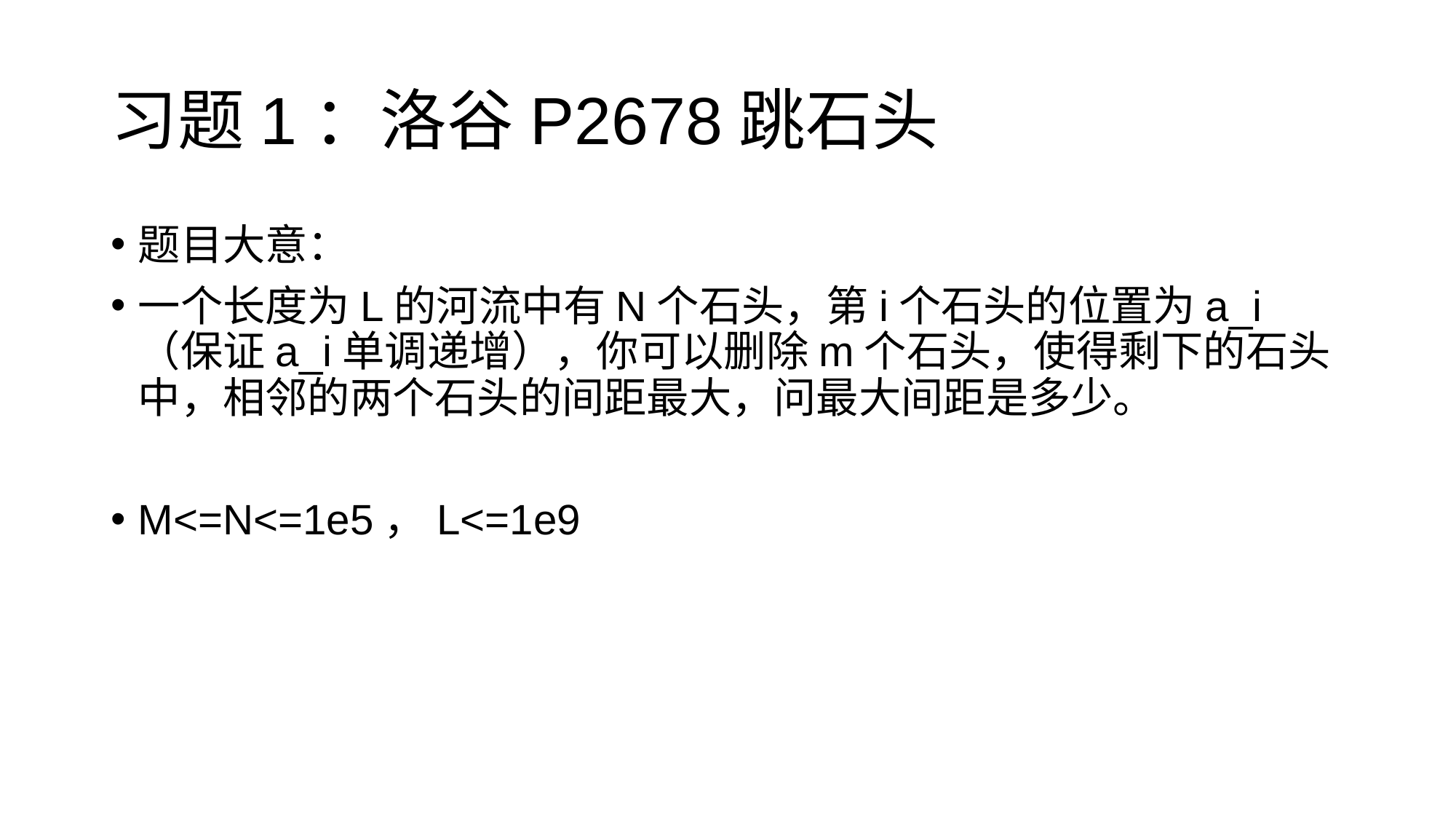

# 习题1：洛谷P2678跳石头
题目大意：
一个长度为L的河流中有N个石头，第i个石头的位置为a_i（保证a_i单调递增），你可以删除m个石头，使得剩下的石头中，相邻的两个石头的间距最大，问最大间距是多少。

M<=N<=1e5，L<=1e9